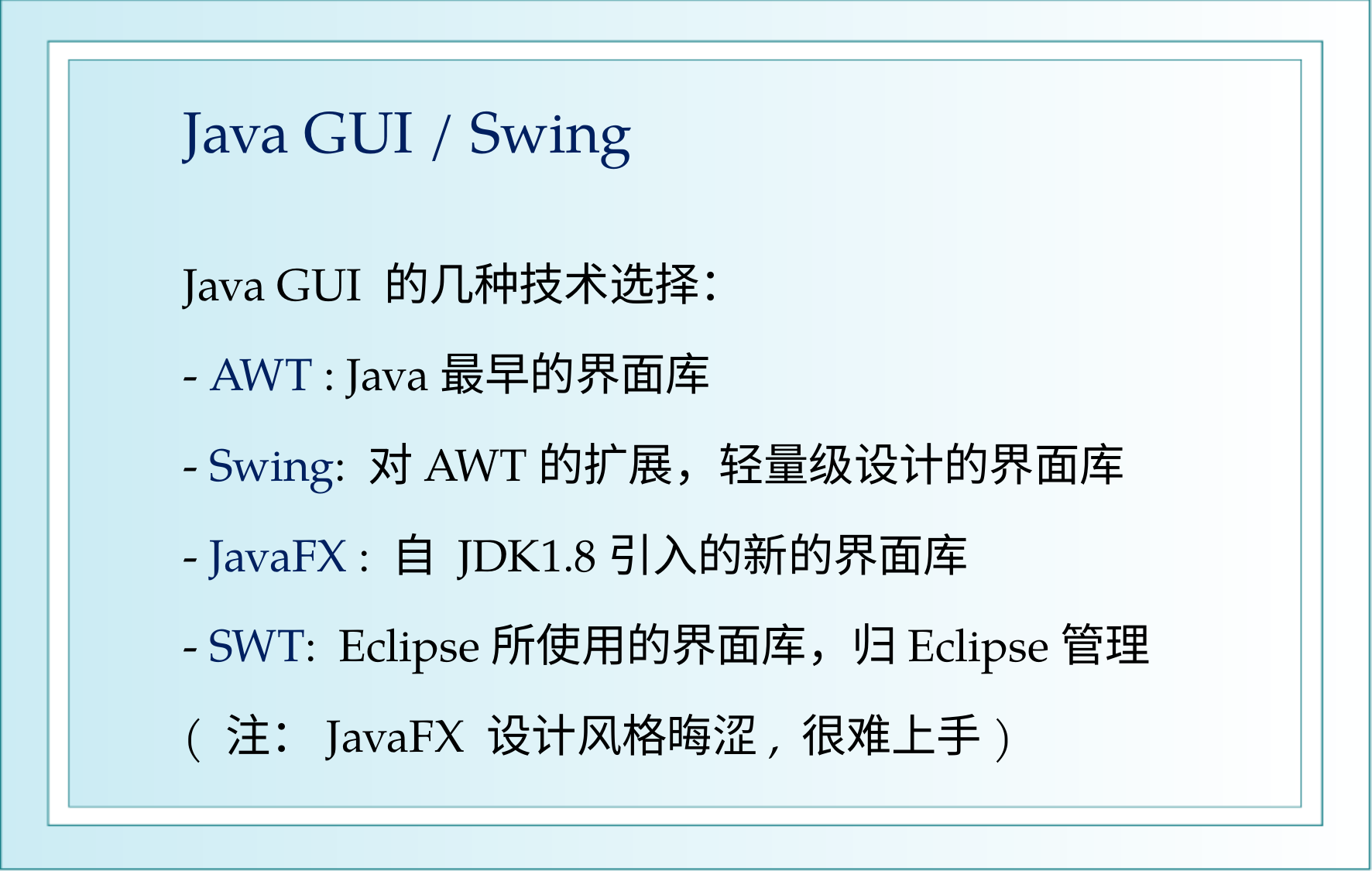

# Java GUI / Swing
Java GUI 的几种技术选择：
- AWT : Java最早的界面库
- Swing: 对AWT的扩展，轻量级设计的界面库
- JavaFX : 自 JDK1.8引入的新的界面库
- SWT:  Eclipse所使用的界面库，归Eclipse管理
( 注：JavaFX 设计风格晦涩, 很难上手)